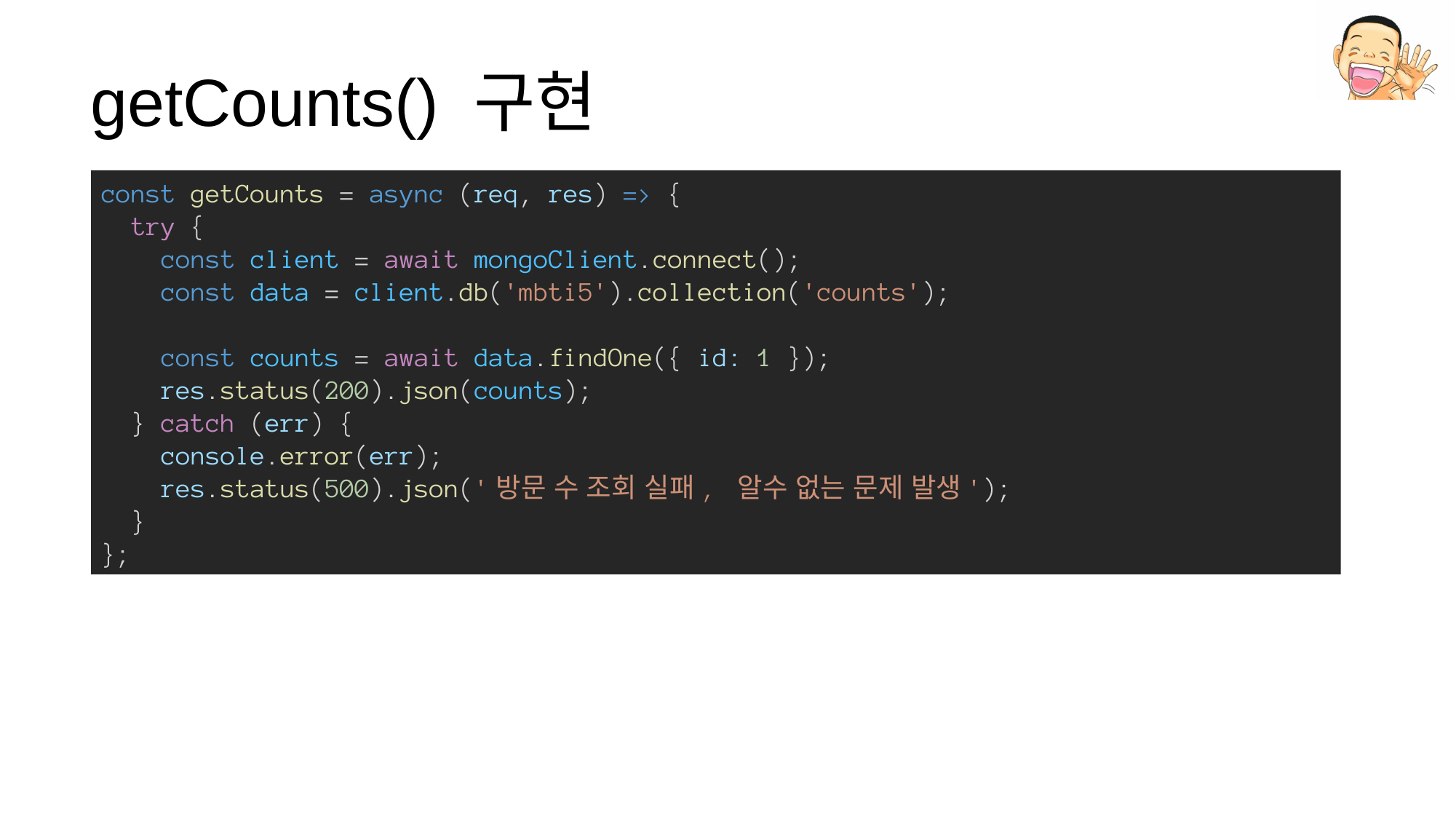

# getCounts() 구현
const getCounts = async (req, res) => {
  try {
    const client = await mongoClient.connect();
    const data = client.db('mbti5').collection('counts');
    const counts = await data.findOne({ id: 1 });
    res.status(200).json(counts);
  } catch (err) {
    console.error(err);
    res.status(500).json('방문 수 조회 실패, 알수 없는 문제 발생');
  }
};